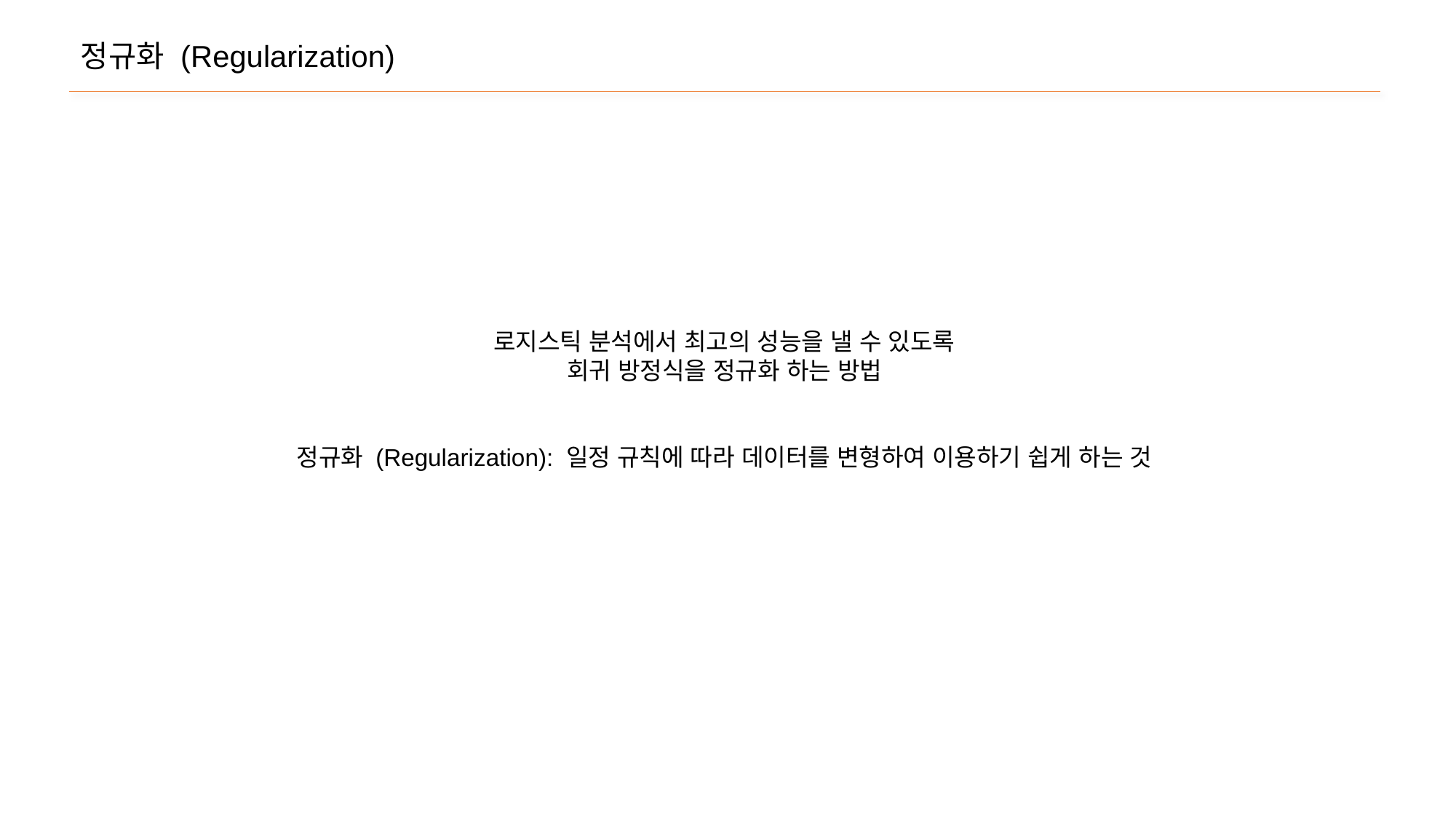

정규화 (Regularization)
로지스틱 분석에서 최고의 성능을 낼 수 있도록
회귀 방정식을 정규화 하는 방법

정규화 (Regularization): 일정 규칙에 따라 데이터를 변형하여 이용하기 쉽게 하는 것